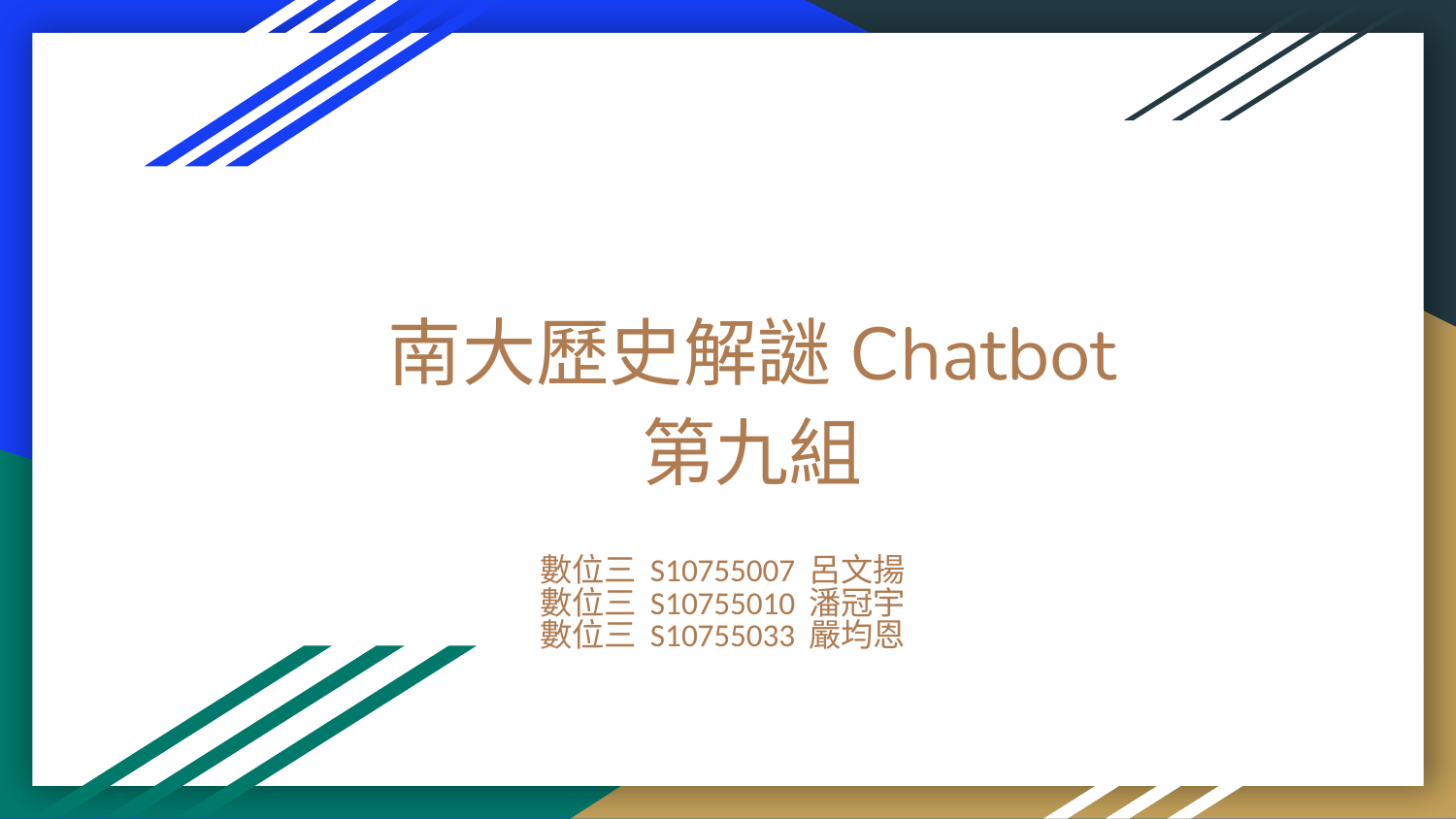

# 南大歷史解謎Chatbot
第九組
數位三 S10755007 呂文揚
數位三 S10755010 潘冠宇
數位三 S10755033 嚴均恩